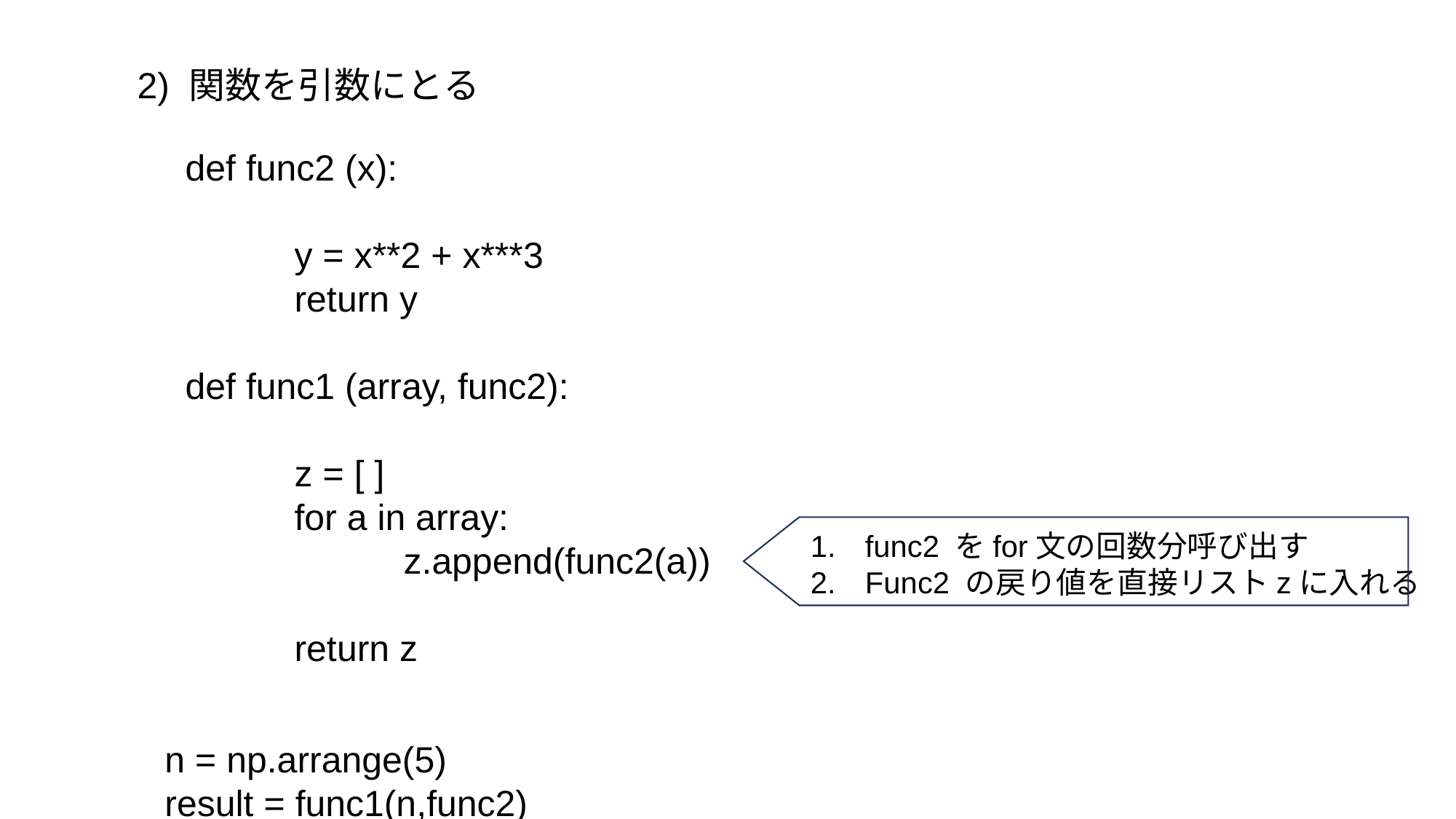

2) 関数を引数にとる
def func2 (x):

	y = x**2 + x***3
	return y

def func1 (array, func2):

	z = [ ]
	for a in array:
		z.append(func2(a))

	return z

func2 をfor文の回数分呼び出す
Func2 の戻り値を直接リストzに入れる
n = np.arrange(5)
result = func1(n,func2)